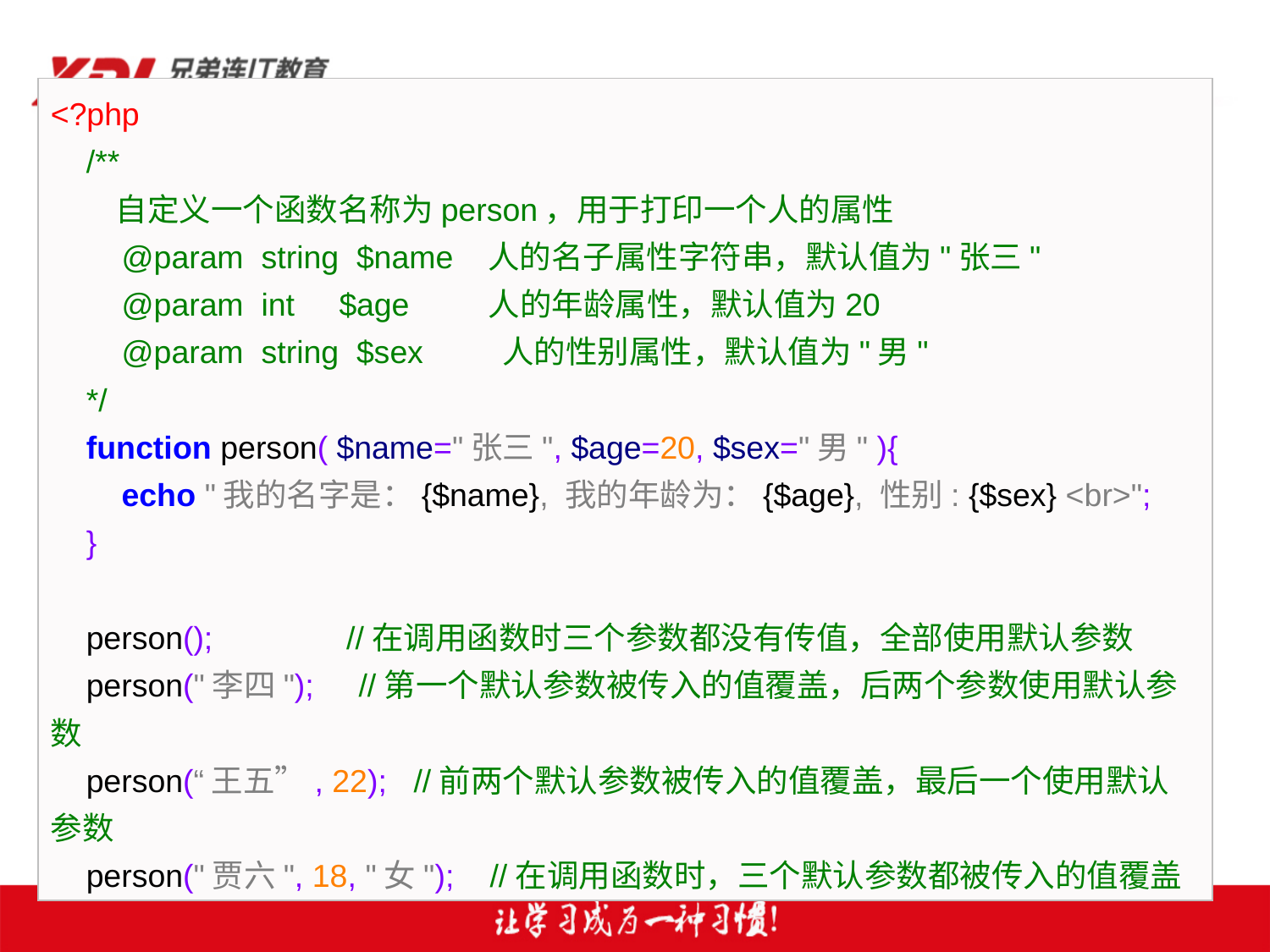

<?php
    /**
        自定义一个函数名称为person，用于打印一个人的属性
        @param  string  $name   人的名子属性字符串，默认值为"张三"
        @param  int     $age        人的年龄属性，默认值为20
        @param  string  $sex        人的性别属性，默认值为"男"
    */
    function person( $name="张三", $age=20, $sex="男" ){
        echo "我的名字是：{$name}, 我的年龄为：{$age}, 性别: {$sex} <br>";
    }

    person();               //在调用函数时三个参数都没有传值，全部使用默认参数
    person("李四");     //第一个默认参数被传入的值覆盖，后两个参数使用默认参数
    person(“王五”, 22);   //前两个默认参数被传入的值覆盖，最后一个使用默认参数
    person("贾六", 18, "女");    //在调用函数时，三个默认参数都被传入的值覆盖